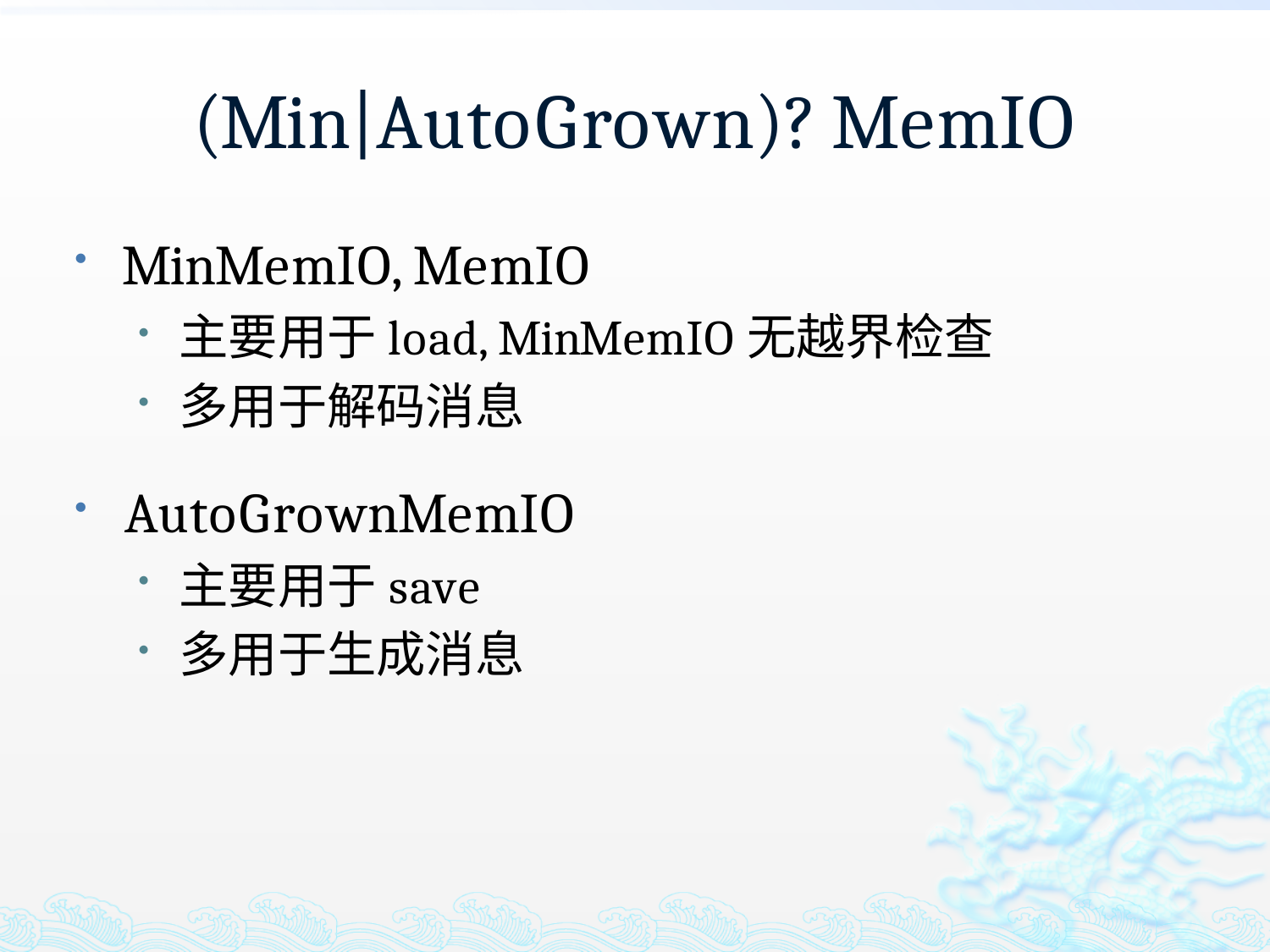

# (Min|AutoGrown)? MemIO
MinMemIO, MemIO
主要用于load, MinMemIO无越界检查
多用于解码消息
AutoGrownMemIO
主要用于save
多用于生成消息